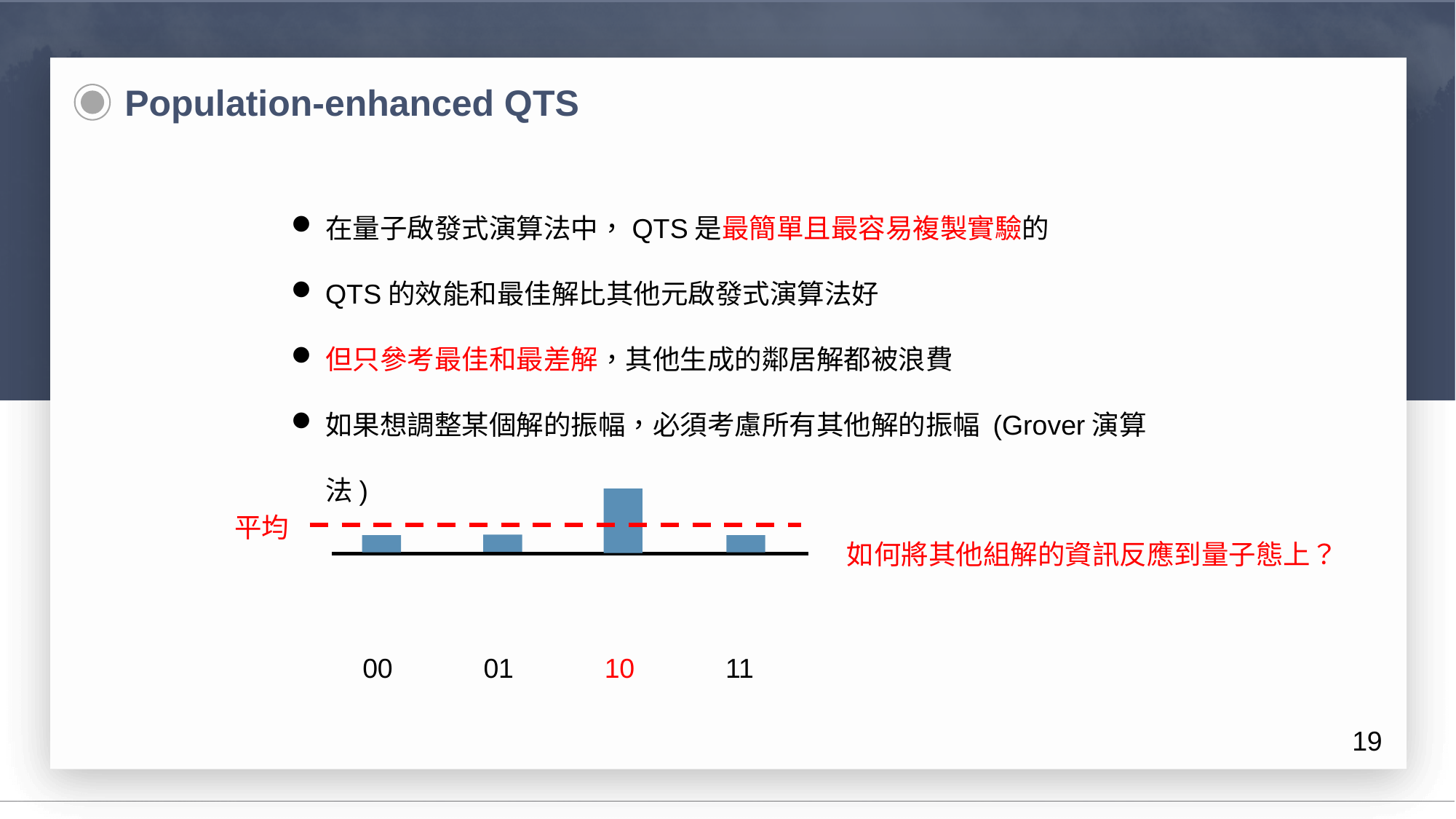

Population-enhanced QTS

在量子啟發式演算法中，QTS是最簡單且最容易複製實驗的
QTS的效能和最佳解比其他元啟發式演算法好
但只參考最佳和最差解，其他生成的鄰居解都被浪費
如果想調整某個解的振幅，必須考慮所有其他解的振幅 (Grover演算法)

平均
如何將其他組解的資訊反應到量子態上？

00
01
10
11
19